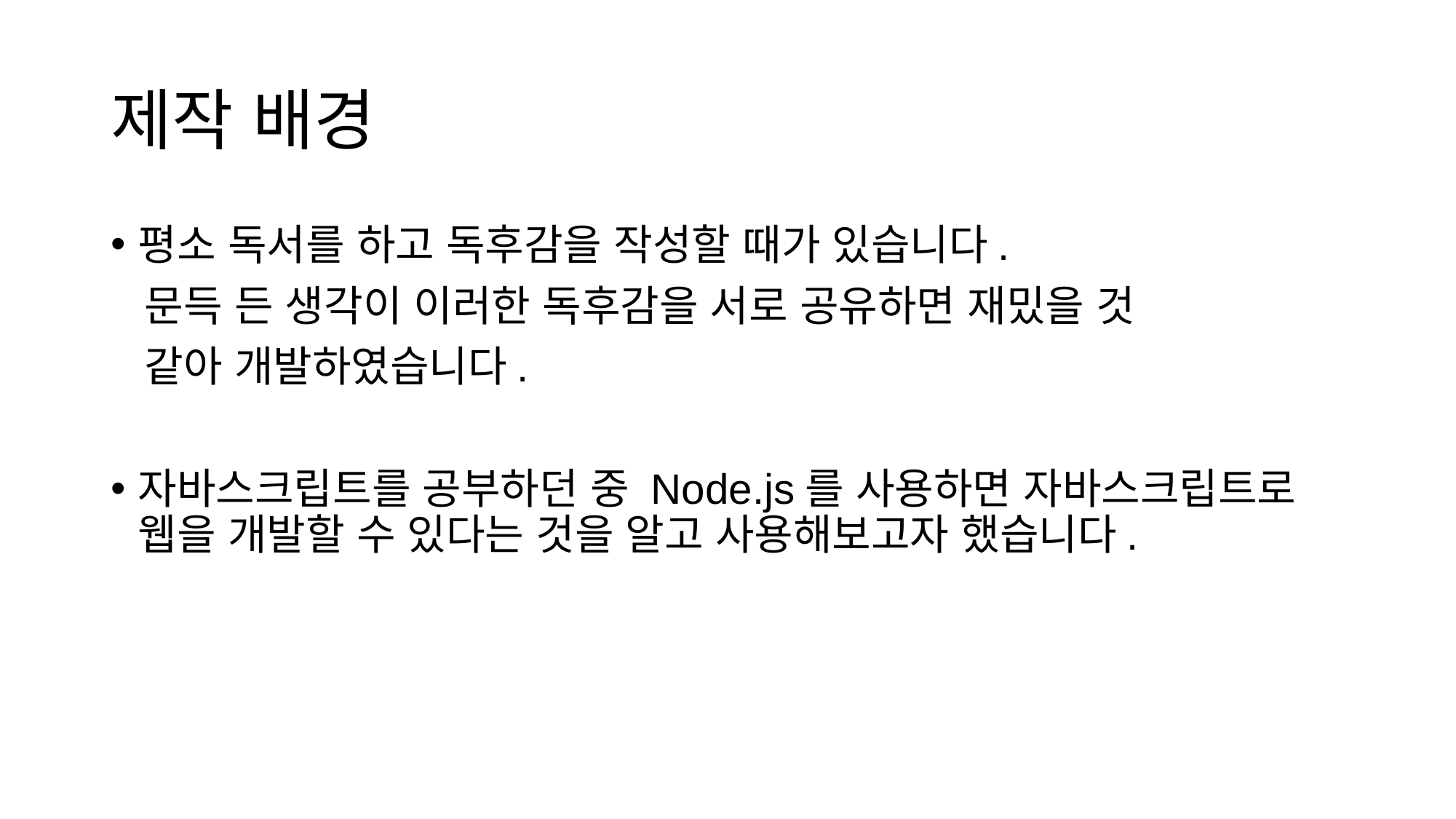

# 제작 배경
평소 독서를 하고 독후감을 작성할 때가 있습니다.
  문득 든 생각이 이러한 독후감을 서로 공유하면 재밌을 것
  같아 개발하였습니다.

자바스크립트를 공부하던 중 Node.js를 사용하면 자바스크립트로 웹을 개발할 수 있다는 것을 알고 사용해보고자 했습니다.